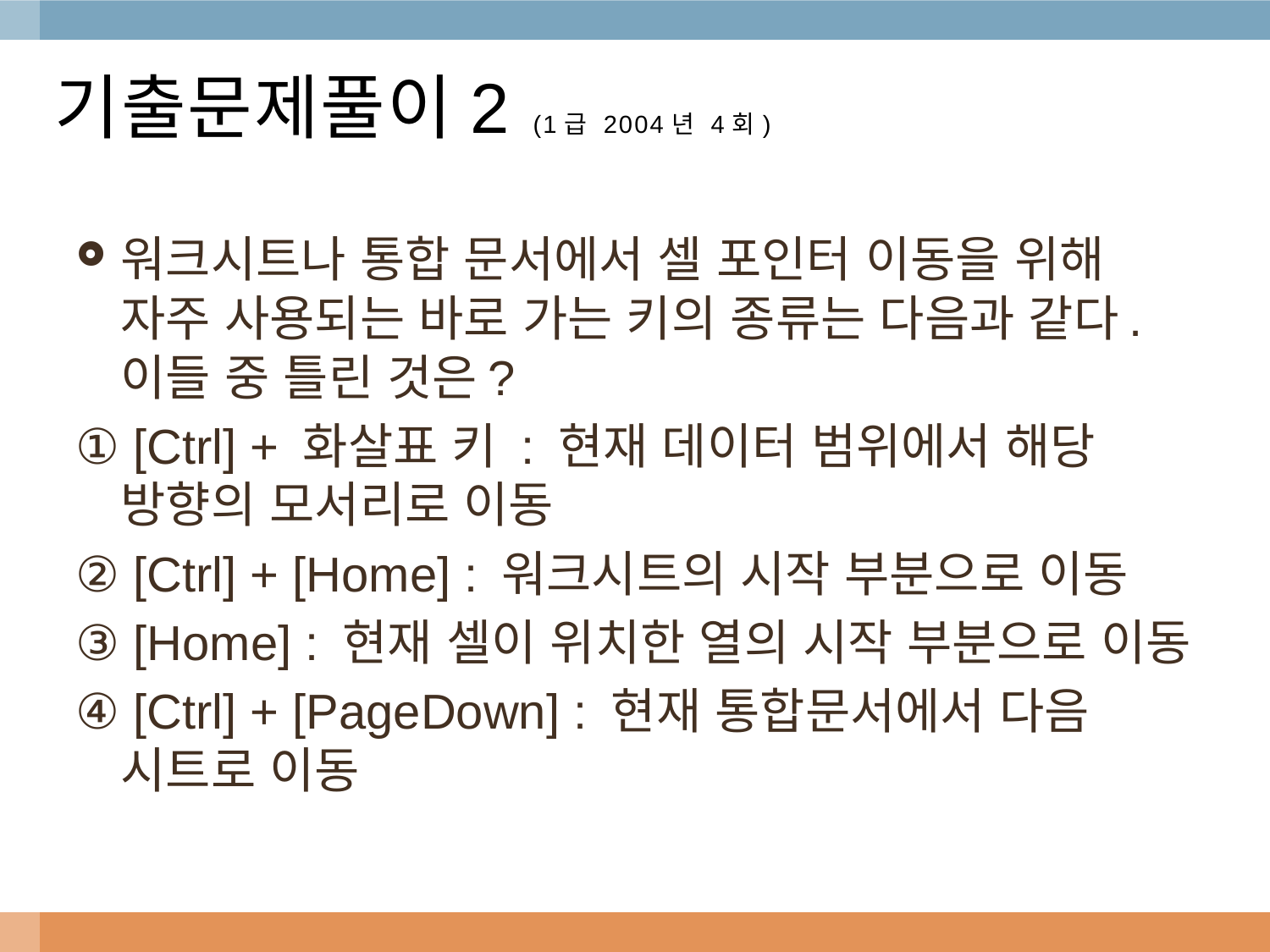

# 기출문제풀이2 (1급 2004년 4회)
워크시트나 통합 문서에서 셀 포인터 이동을 위해 자주 사용되는 바로 가는 키의 종류는 다음과 같다. 이들 중 틀린 것은?
① [Ctrl] + 화살표 키 : 현재 데이터 범위에서 해당 방향의 모서리로 이동
② [Ctrl] + [Home] : 워크시트의 시작 부분으로 이동
③ [Home] : 현재 셀이 위치한 열의 시작 부분으로 이동
④ [Ctrl] + [PageDown] : 현재 통합문서에서 다음 시트로 이동